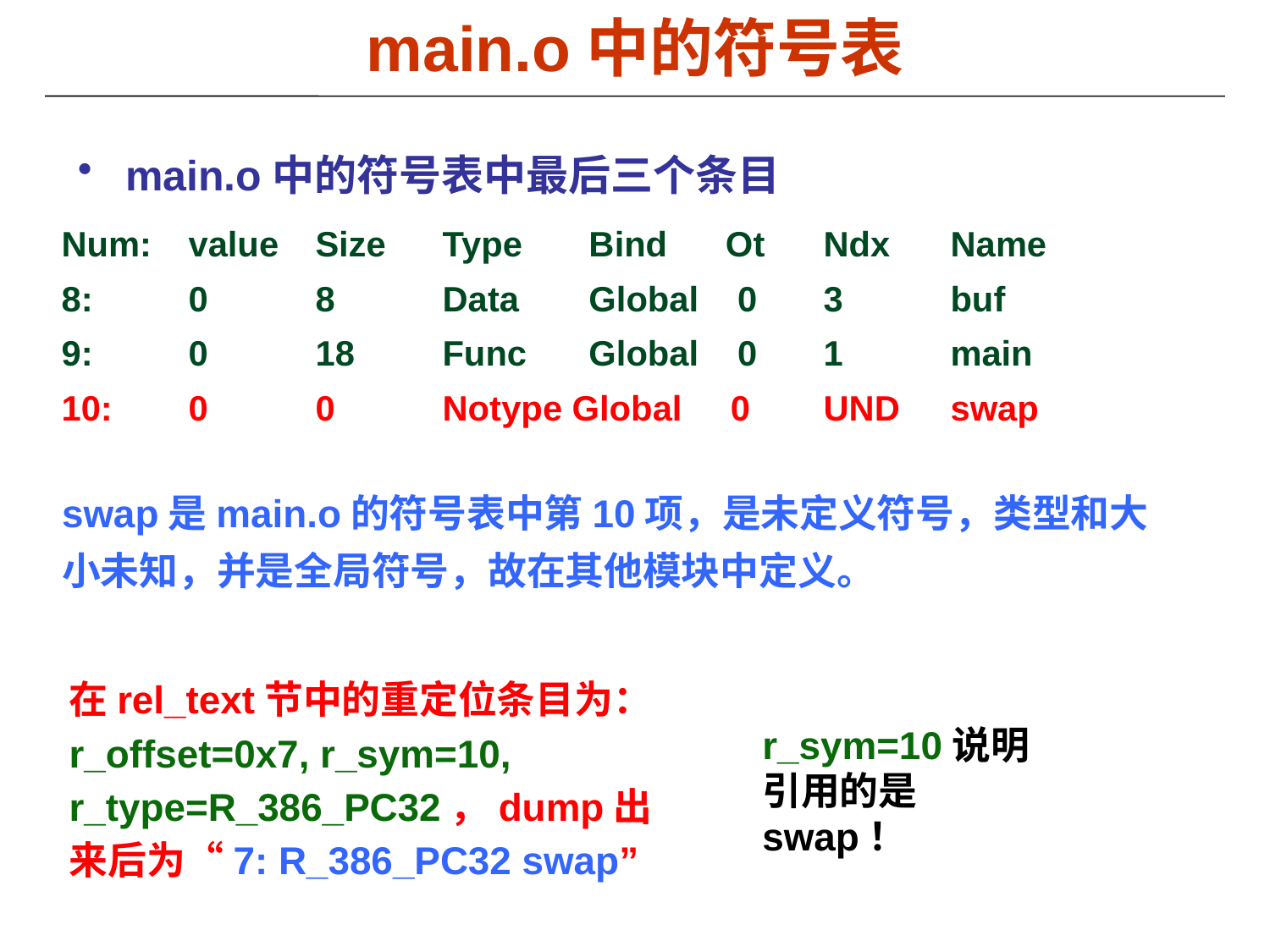

# main.o中的符号表
main.o中的符号表中最后三个条目
Num:	value	Size	Type	  Bind	   Ot	Ndx	Name
8:	0	8	Data	  Global    0	3	buf
9:	0	18	Func	  Global    0	1	main
10:	0	0	Notype Global     0	UND	swap
swap是main.o的符号表中第10项，是未定义符号，类型和大小未知，并是全局符号，故在其他模块中定义。
在rel_text节中的重定位条目为：r_offset=0x7, r_sym=10, r_type=R_386_PC32，dump出来后为“7: R_386_PC32 swap”
r_sym=10说明引用的是swap！